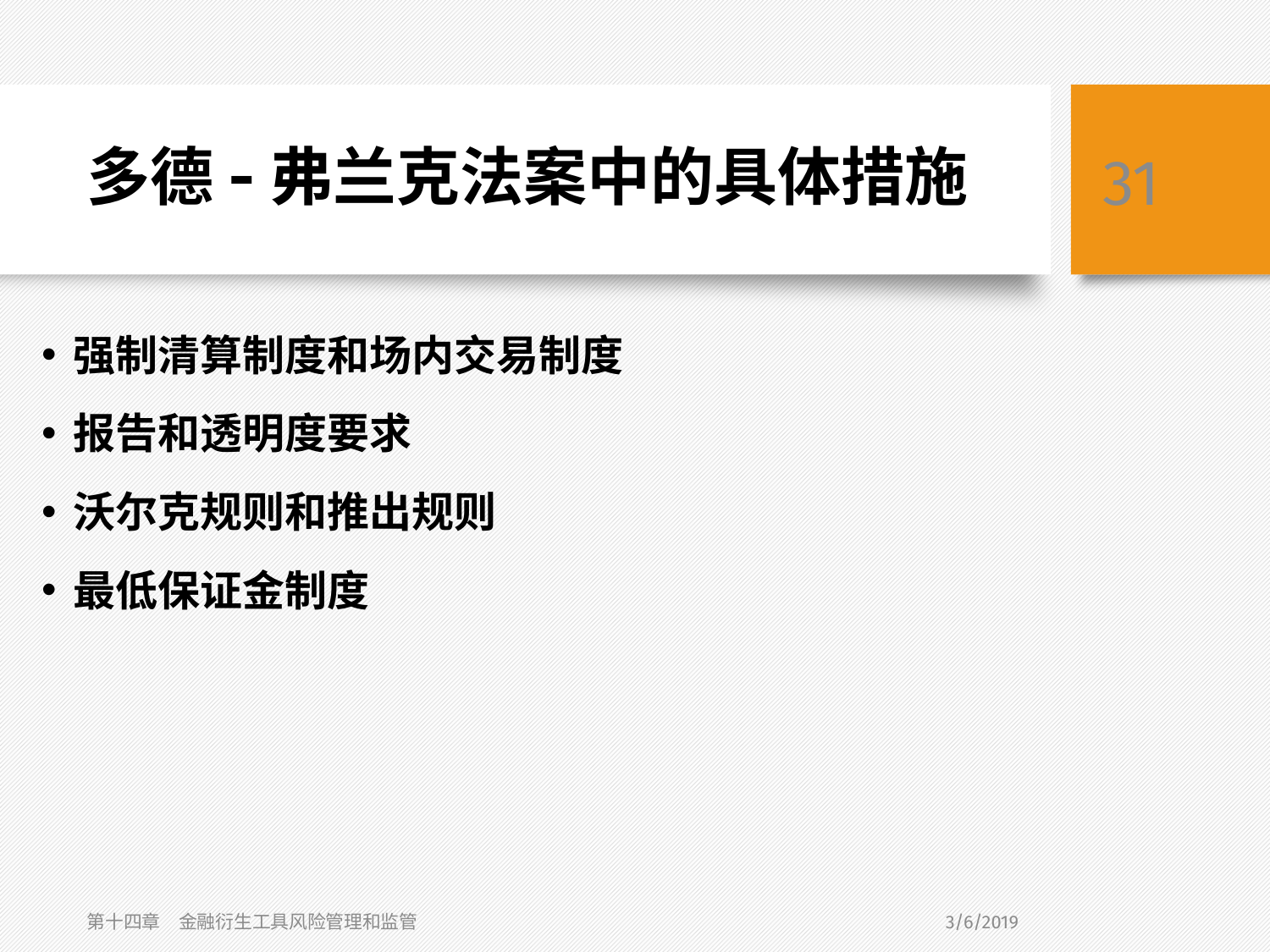

# 多德-弗兰克法案中的具体措施
31
强制清算制度和场内交易制度
报告和透明度要求
沃尔克规则和推出规则
最低保证金制度

3/6/2019
第十四章　金融衍生工具风险管理和监管